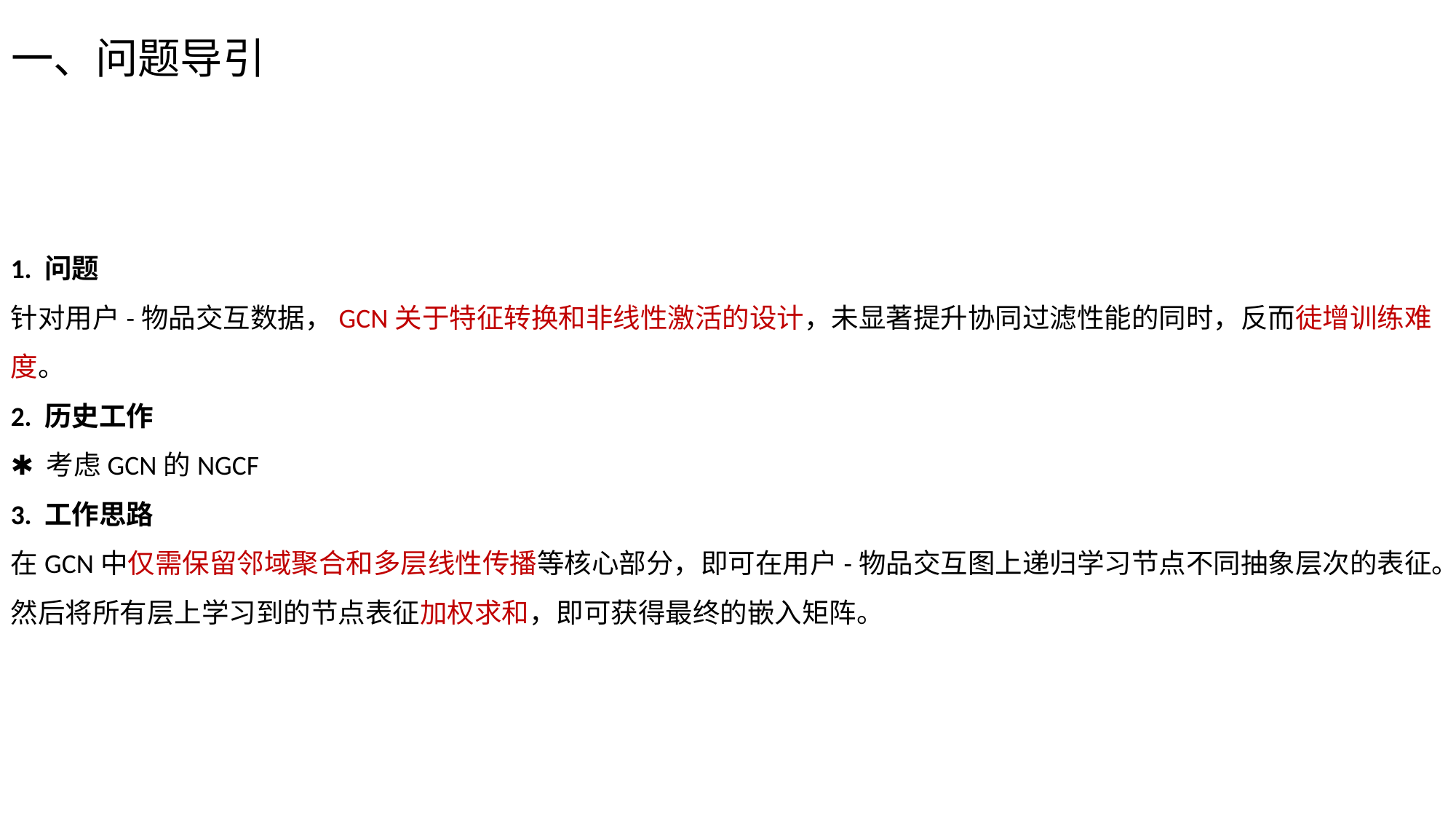

# 一、问题导引
1. 问题
针对用户-物品交互数据，GCN关于特征转换和非线性激活的设计，未显著提升协同过滤性能的同时，反而徒增训练难度。
2. 历史工作
✱ 考虑GCN的NGCF
3. 工作思路
在GCN中仅需保留邻域聚合和多层线性传播等核心部分，即可在用户-物品交互图上递归学习节点不同抽象层次的表征。然后将所有层上学习到的节点表征加权求和，即可获得最终的嵌入矩阵。